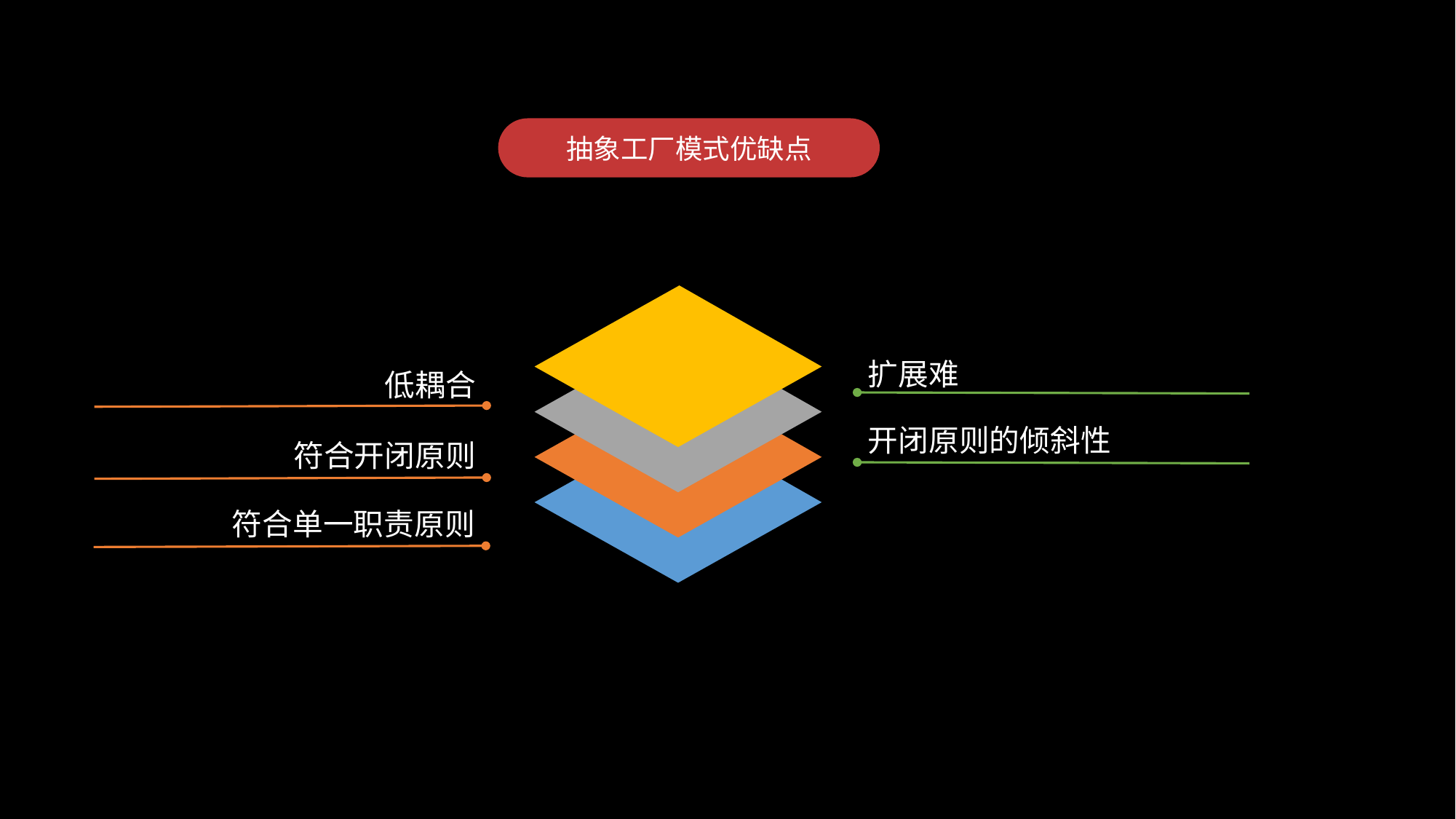

抽象工厂模式优缺点

扩展难
低耦合
开闭原则的倾斜性
符合开闭原则
符合单一职责原则